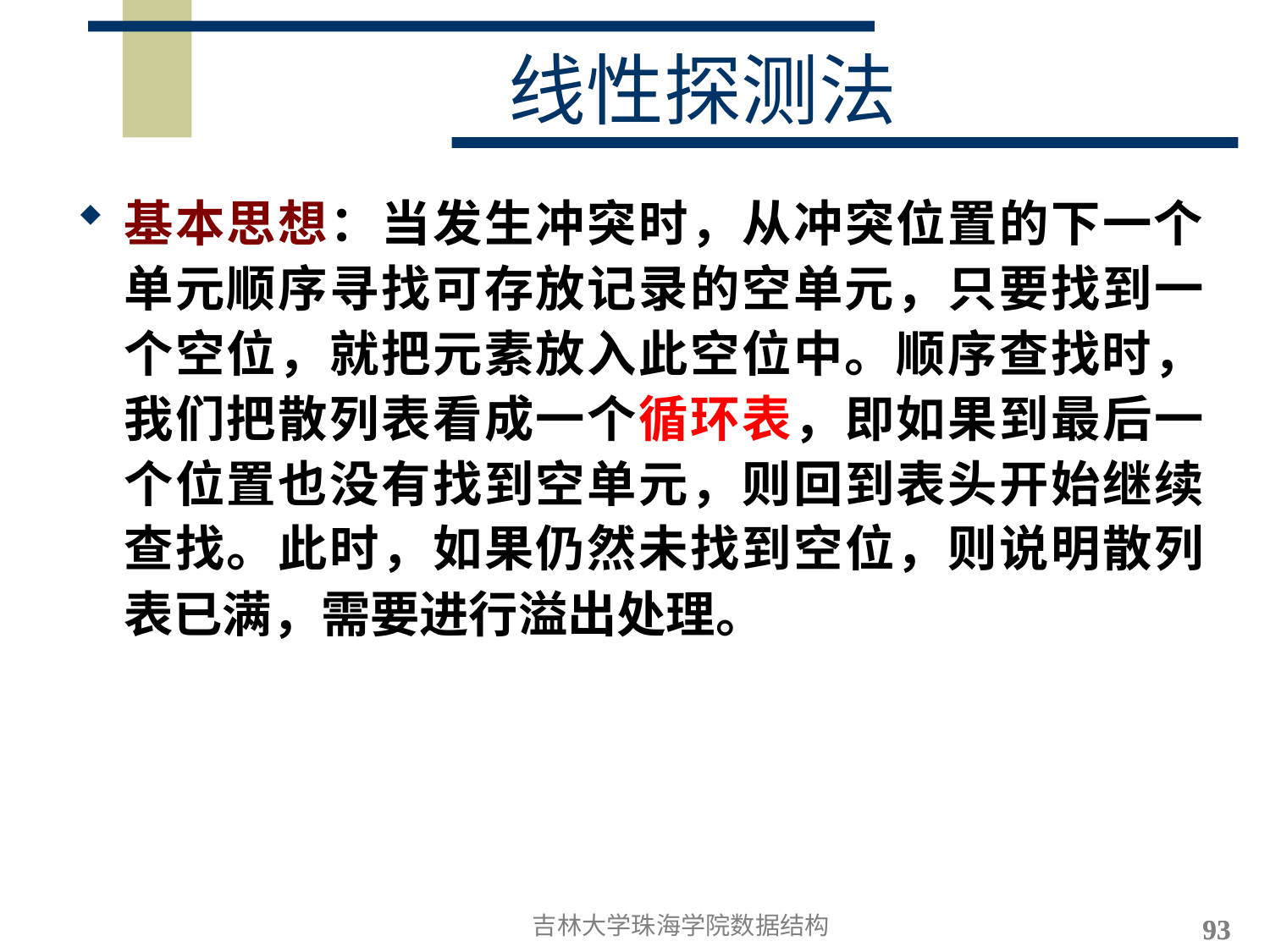

# 线性探测法
基本思想：当发生冲突时，从冲突位置的下一个单元顺序寻找可存放记录的空单元，只要找到一个空位，就把元素放入此空位中。顺序查找时，我们把散列表看成一个循环表，即如果到最后一个位置也没有找到空单元，则回到表头开始继续查找。此时，如果仍然未找到空位，则说明散列表已满，需要进行溢出处理。
吉林大学珠海学院数据结构